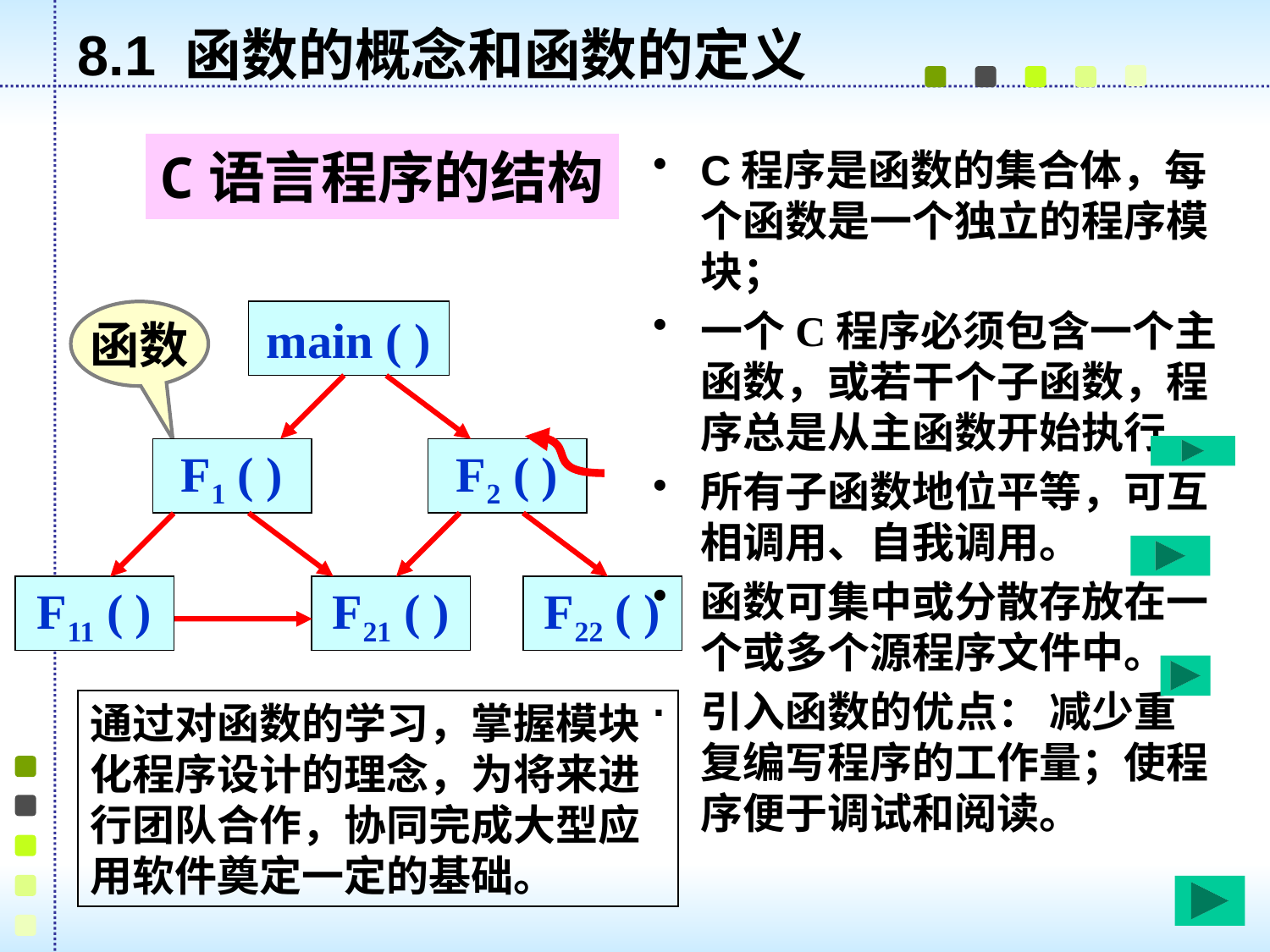

8.1 函数的概念和函数的定义
C语言程序的结构
C程序是函数的集合体，每个函数是一个独立的程序模块；
一个C程序必须包含一个主函数，或若干个子函数，程序总是从主函数开始执行
所有子函数地位平等，可互相调用、自我调用。
函数可集中或分散存放在一个或多个源程序文件中。
·  引入函数的优点： 减少重复编写程序的工作量；使程序便于调试和阅读。

main ( )

F1 ( )
F2 ( )

F11 ( )
F21 ( )
F22 ( )

函数
通过对函数的学习，掌握模块化程序设计的理念，为将来进行团队合作，协同完成大型应用软件奠定一定的基础。